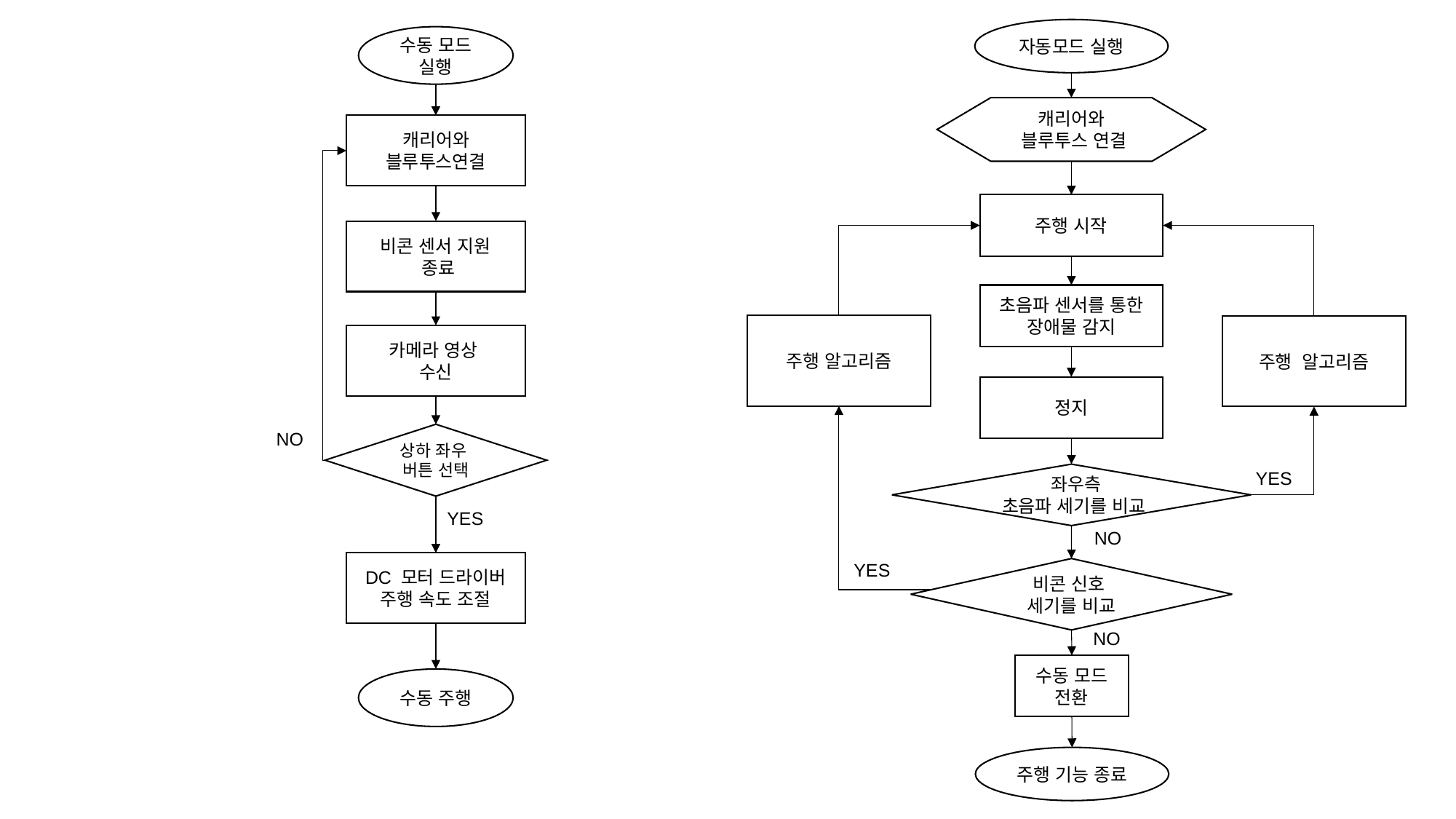

자동모드 실행
수동 모드 실행
캐리어와
 블루투스 연결
캐리어와 블루투스연결
주행 시작
비콘 센서 지원
 종료
초음파 센서를 통한
장애물 감지
주행 알고리즘
주행  알고리즘
카메라 영상
수신
정지
NO
상하 좌우
버튼 선택

YES
 좌우측
 초음파 세기를 비교
YES
NO
DC 모터 드라이버
주행 속도 조절
YES
비콘 신호
세기를 비교
NO
수동 모드 전환
수동 주행
주행 기능 종료